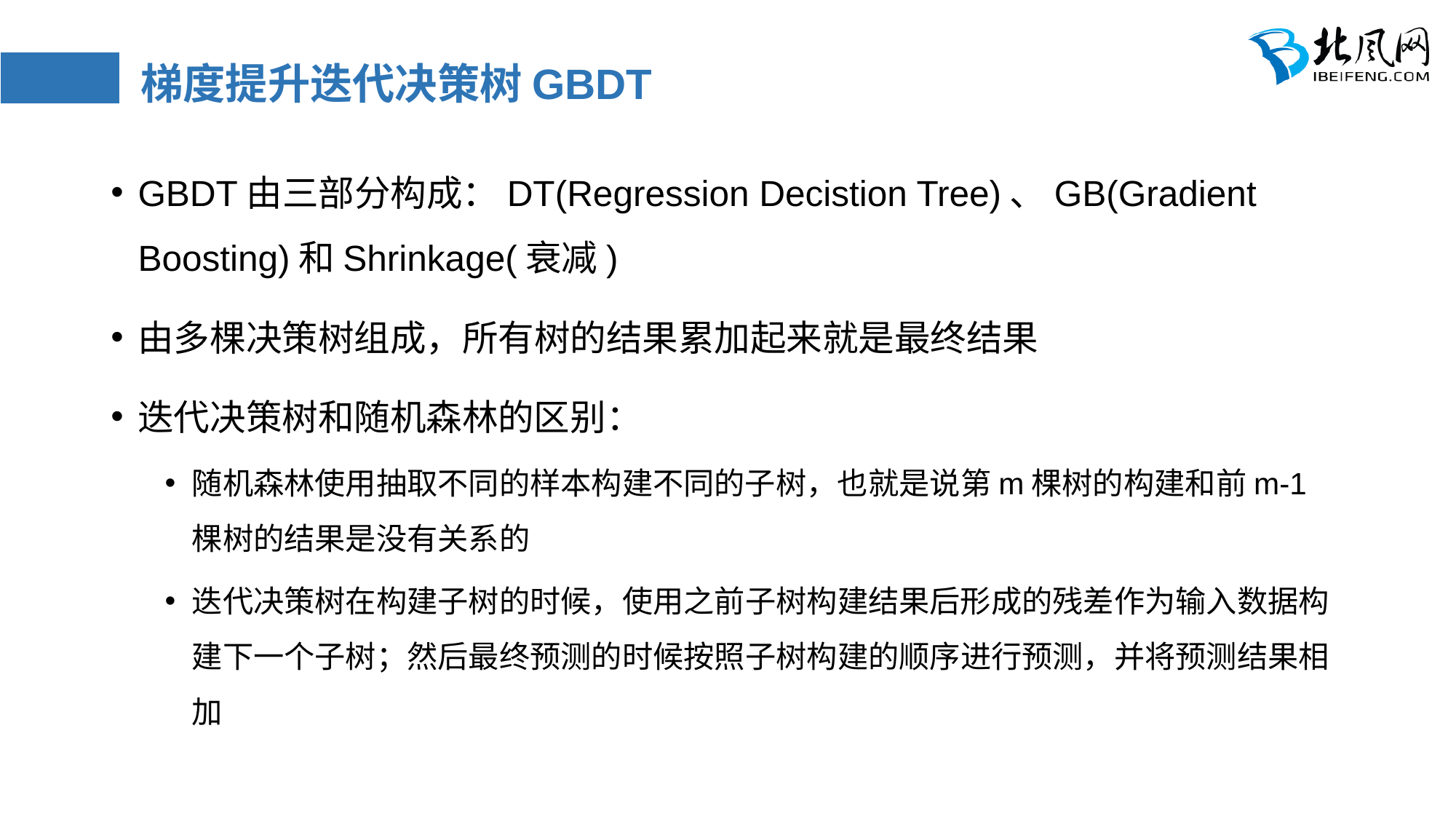

# 梯度提升迭代决策树GBDT
GBDT由三部分构成：DT(Regression Decistion Tree)、GB(Gradient Boosting)和Shrinkage(衰减)
由多棵决策树组成，所有树的结果累加起来就是最终结果
迭代决策树和随机森林的区别：
随机森林使用抽取不同的样本构建不同的子树，也就是说第m棵树的构建和前m-1棵树的结果是没有关系的
迭代决策树在构建子树的时候，使用之前子树构建结果后形成的残差作为输入数据构建下一个子树；然后最终预测的时候按照子树构建的顺序进行预测，并将预测结果相加